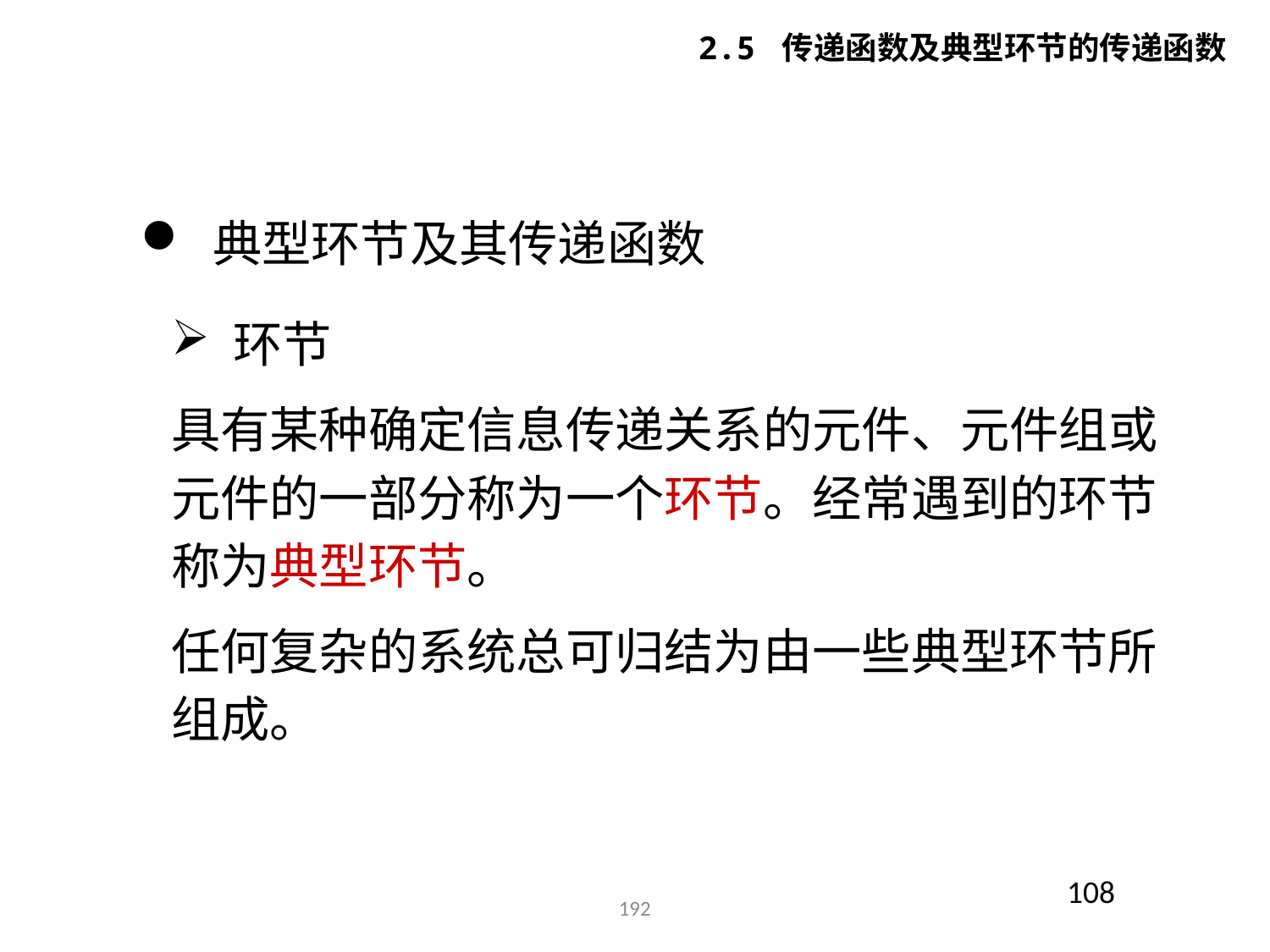

2.5 传递函数及典型环节的传递函数
 典型环节及其传递函数
 环节
具有某种确定信息传递关系的元件、元件组或元件的一部分称为一个环节。经常遇到的环节称为典型环节。
任何复杂的系统总可归结为由一些典型环节所组成。
108
192